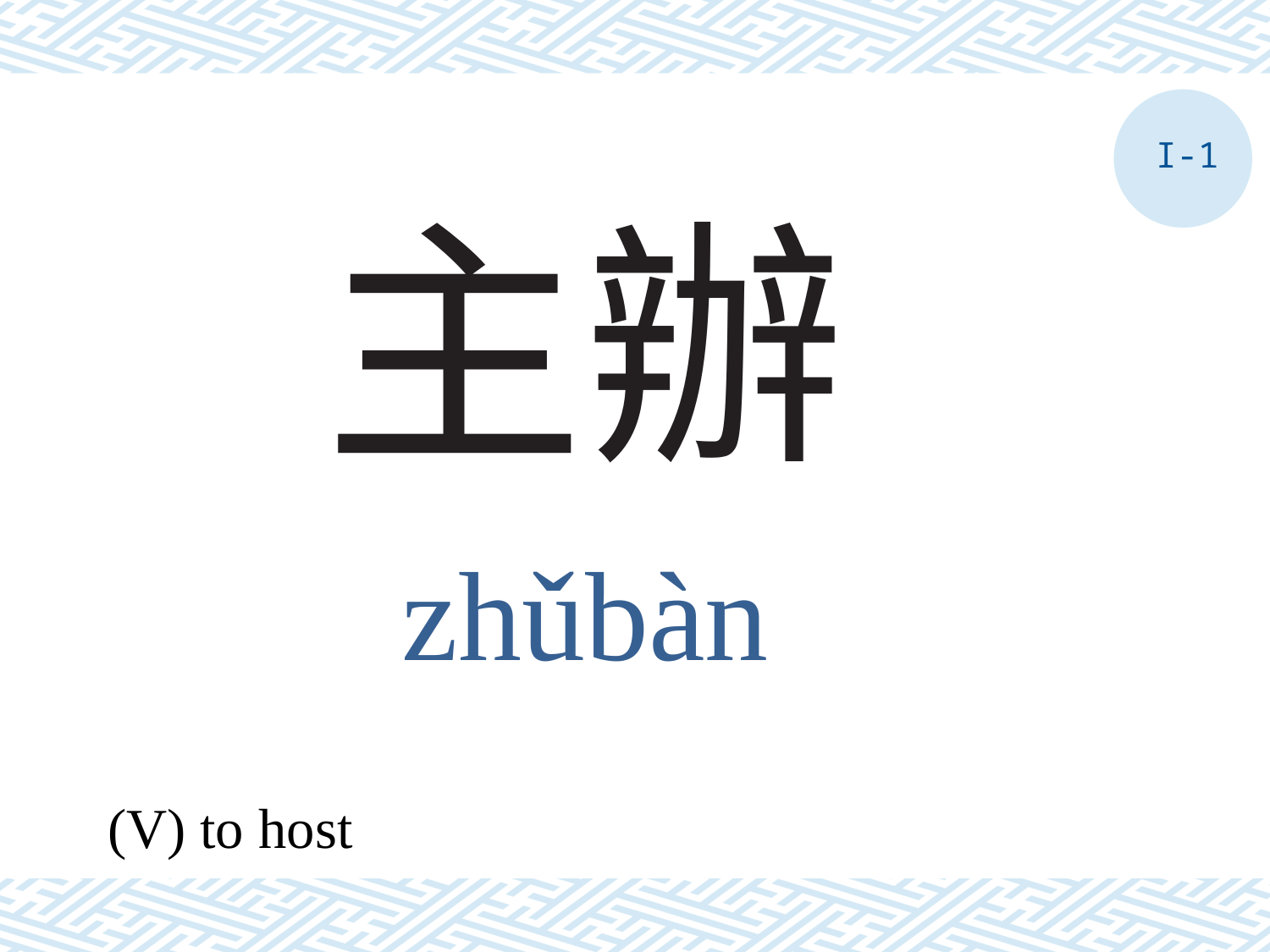

I-1

# 主辦
zhǔbàn
(V) to host